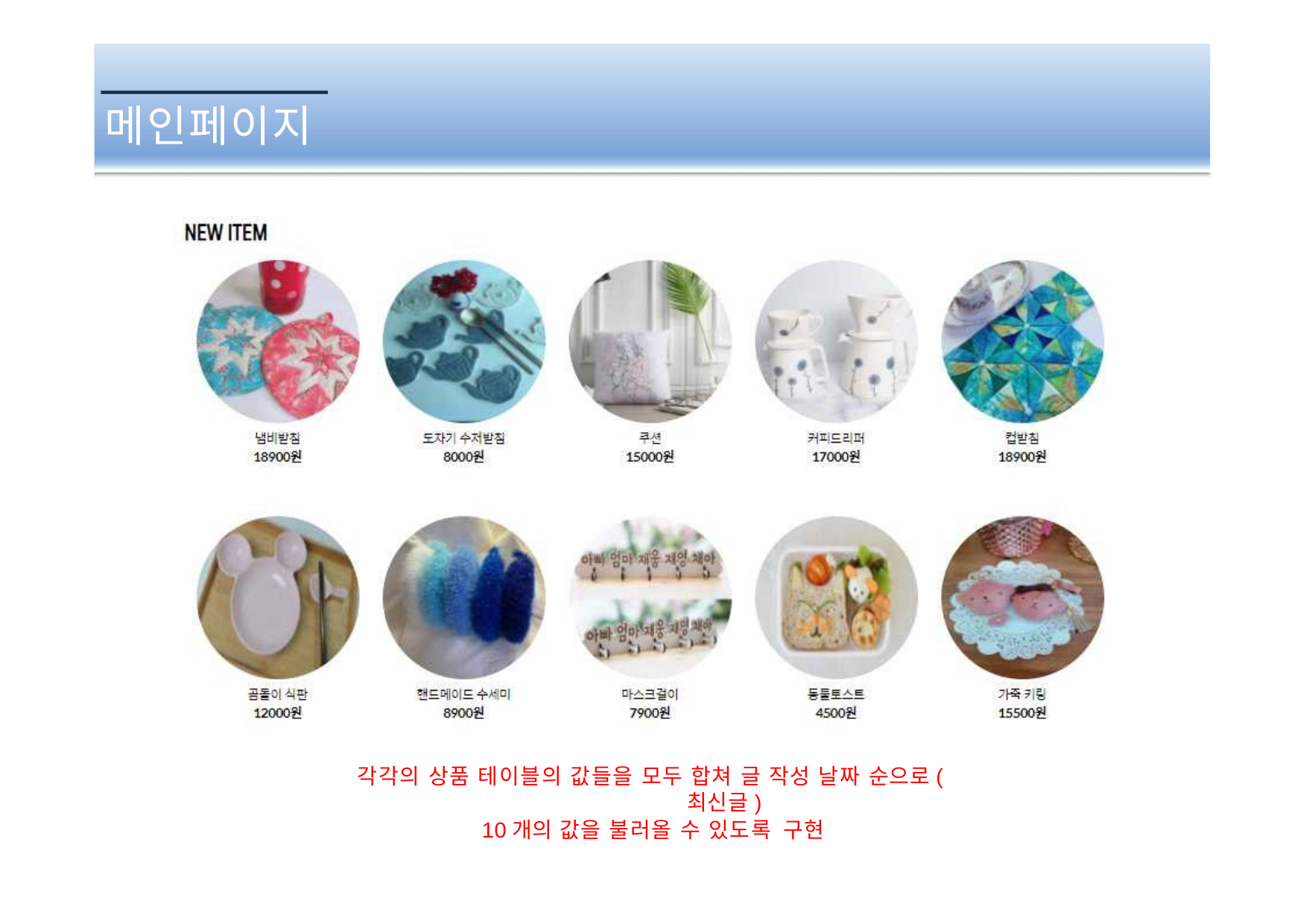

# 메인페이지

각각의 상품 테이블의 값들을 모두 합쳐 글 작성 날짜 순으로(최신글)
10개의 값을 불러올 수 있도록 구현